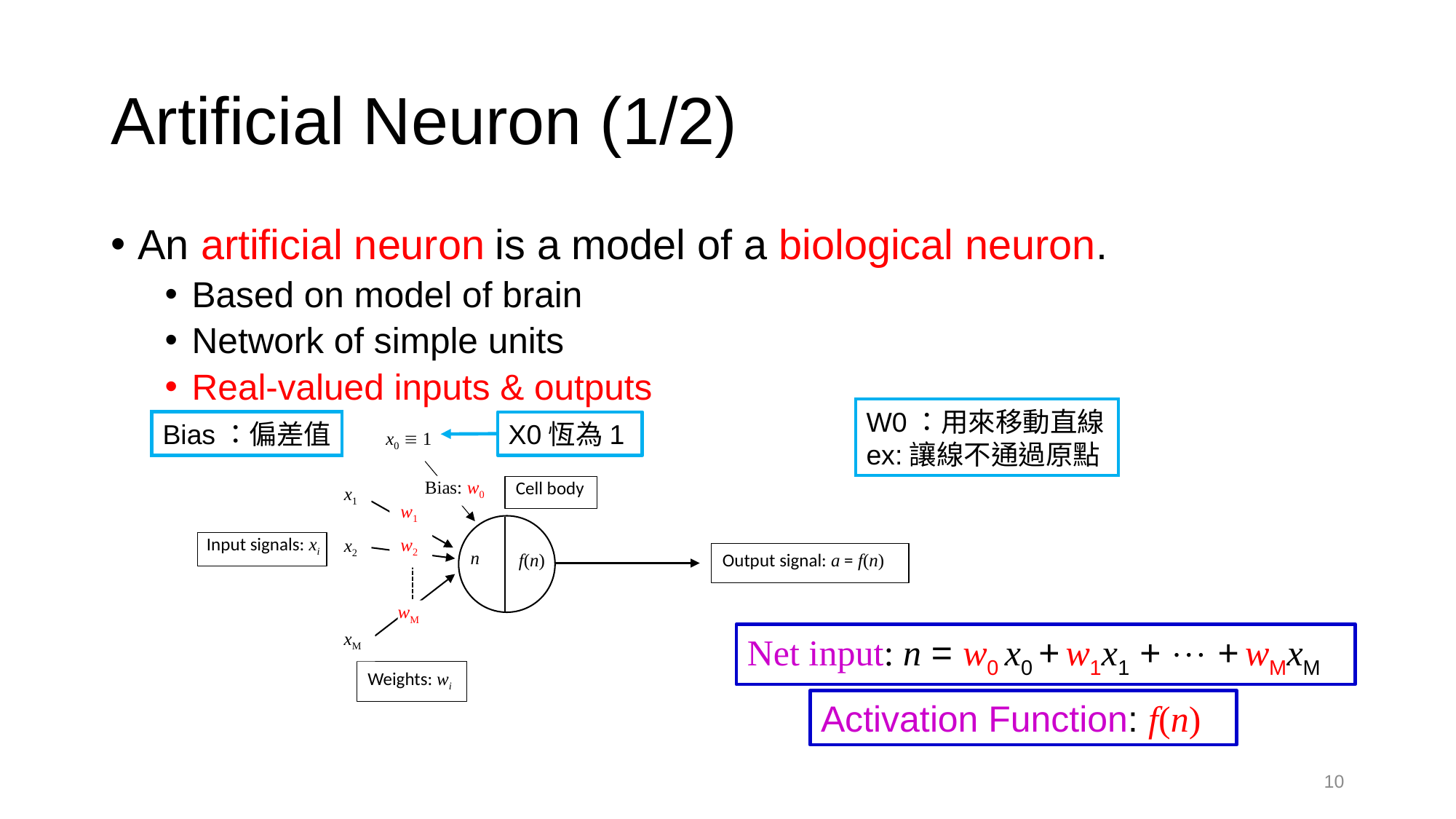

# Artificial Neuron (1/2)
An artificial neuron is a model of a biological neuron.
Based on model of brain
Network of simple units
Real-valued inputs & outputs

W0：用來移動直線
ex:讓線不通過原點
Bias：偏差值
X0恆為1
x0 ≡ 1
Bias: w0
x1
Cell body
w1

w2
x2
Input signals: xi
Output signal: a = f(n)
n
f(n)
wM
xM
Weights: wi
Net input: n = w0 x0 + w1x1 + … + wMxM
Activation Function: f(n)
10